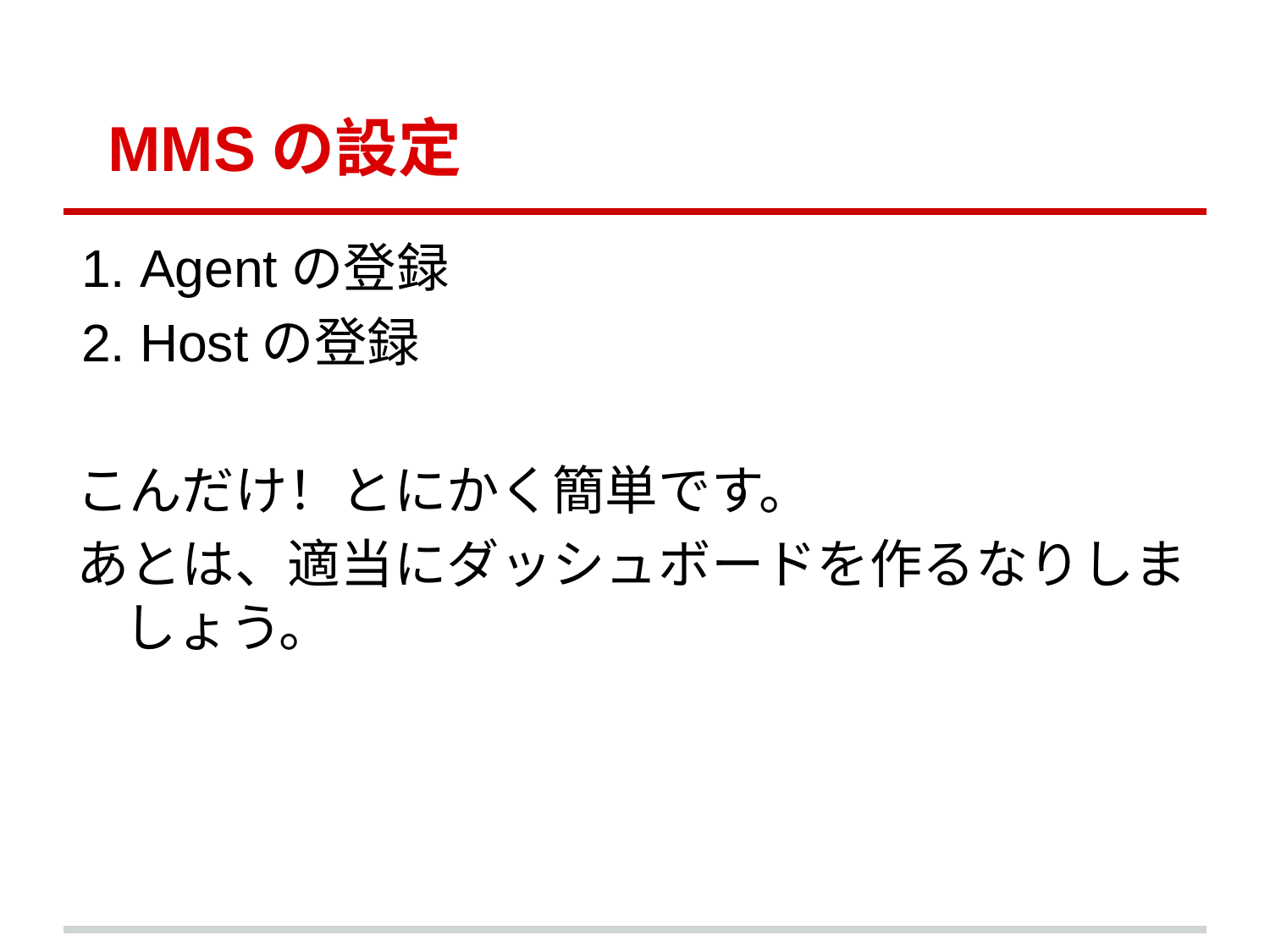

# MMSの設定
Agentの登録
Hostの登録

こんだけ！とにかく簡単です。
あとは、適当にダッシュボードを作るなりしましょう。